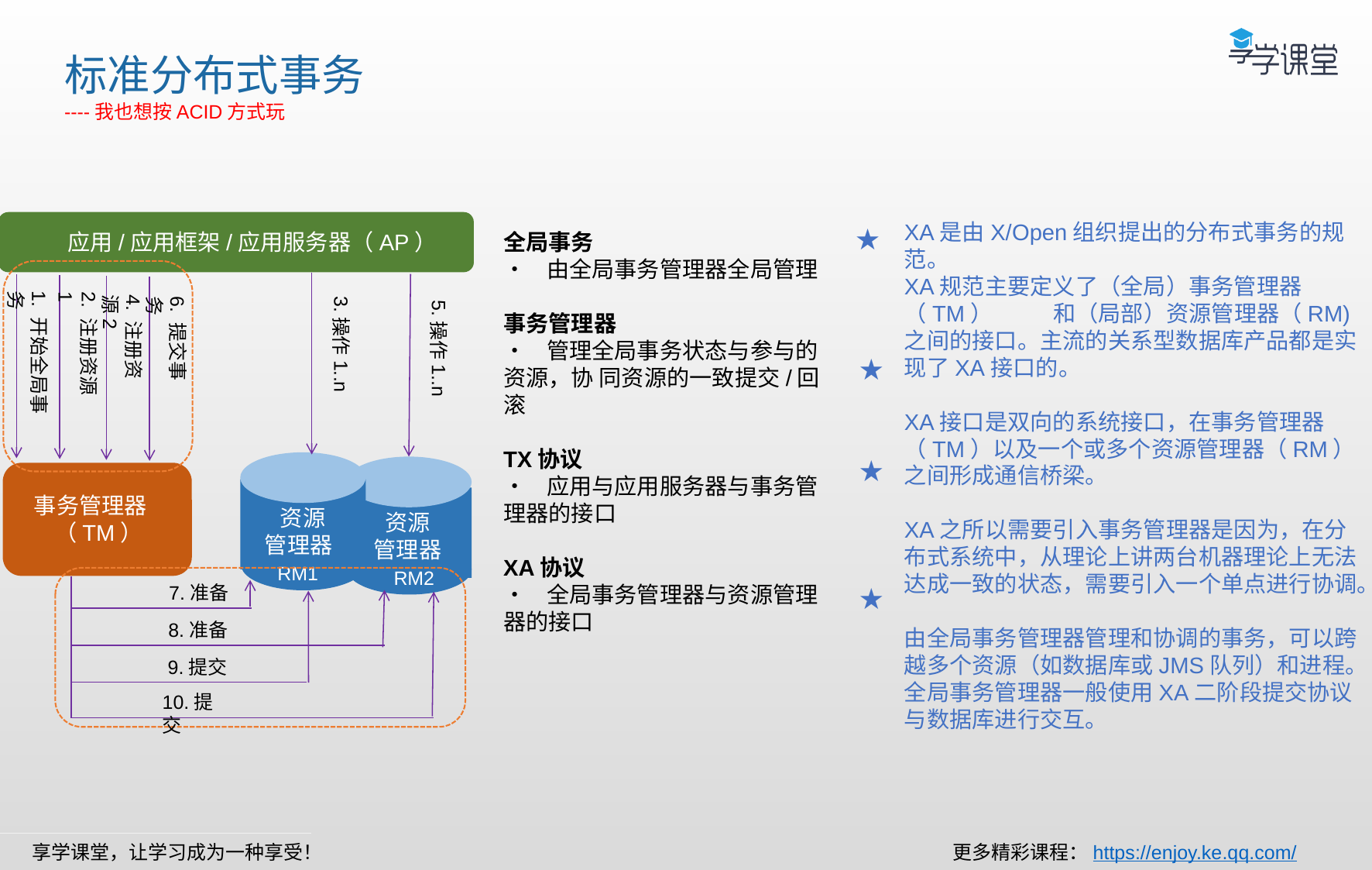

标准分布式事务
----我也想按ACID方式玩

XA是由X/Open组织提出的分布式事务的规范。
XA规范主要定义了（全局）事务管理器（TM）            和（局部）资源管理器（RM)之间的接口。主流的关系型数据库产品都是实现了XA接口的。

XA接口是双向的系统接口，在事务管理器（TM）以及一个或多个资源管理器（RM）之间形成通信桥梁。

XA之所以需要引入事务管理器是因为，在分布式系统中，从理论上讲两台机器理论上无法达成一致的状态，需要引入一个单点进行协调。

由全局事务管理器管理和协调的事务，可以跨越多个资源（如数据库或JMS队列）和进程。全局事务管理器一般使用XA二阶段提交协议与数据库进行交互。
★
应用/应用框架/应用服务器（AP）
全局事务
•   由全局事务管理器全局管理

事务管理器
•   管理全局事务状态与参与的资源，协 同资源的一致提交/回滚

TX协议
•   应用与应用服务器与事务管理器的接口

XA协议
•   全局事务管理器与资源管理器的接口

1. 开始全局事务
2. 注册资源1
4. 注册资源2
3.操作1..n
6. 提交事务
5.操作1..n
★
★

事务管理器
   （TM）

  资源
管理器
  RM1
资源
管理器
  RM2

7.准备
★
8.准备
9.提交
10.提交